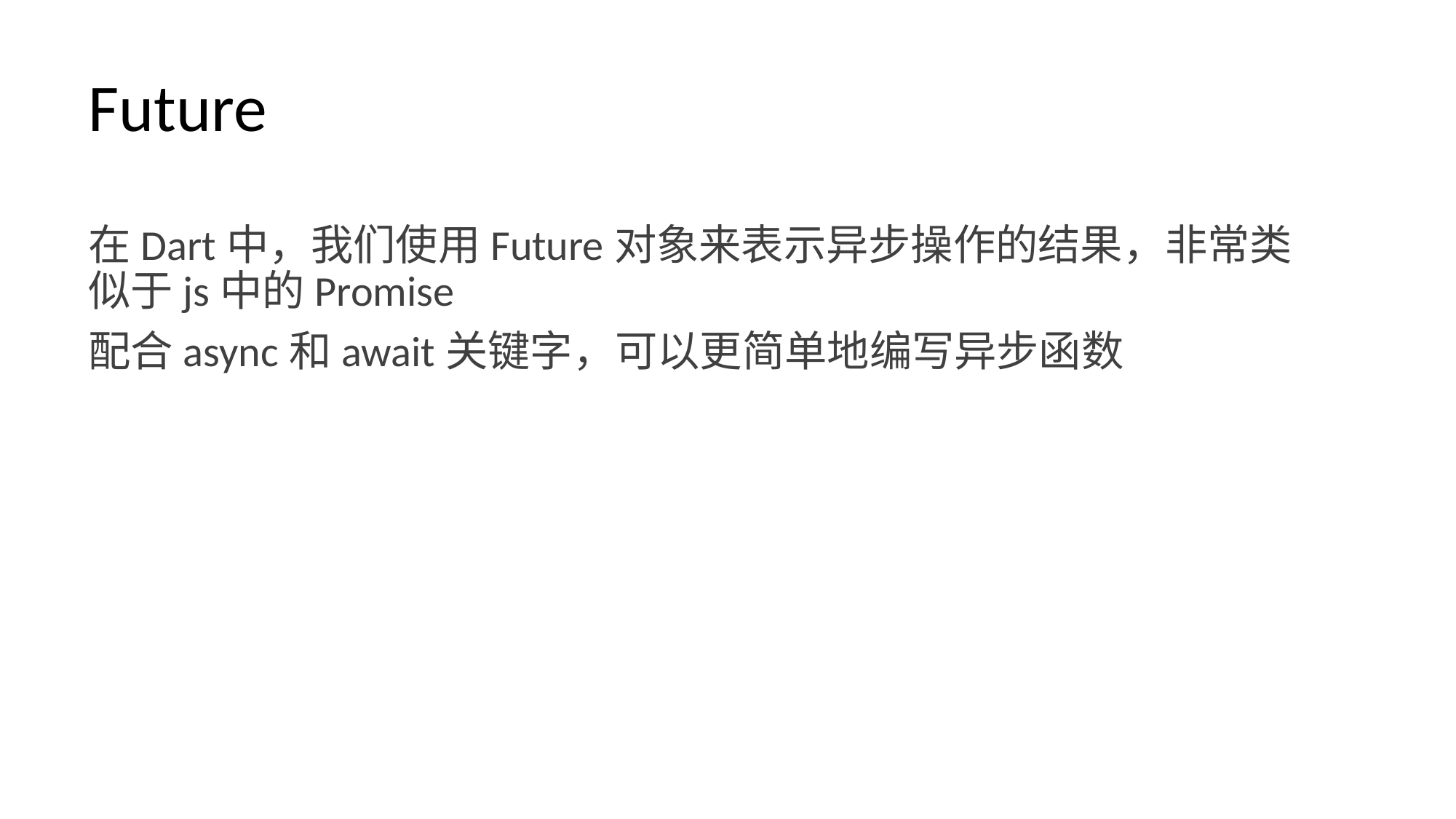

# Future
在Dart中，我们使用Future对象来表示异步操作的结果，非常类似于js中的Promise
配合async和await关键字，可以更简单地编写异步函数